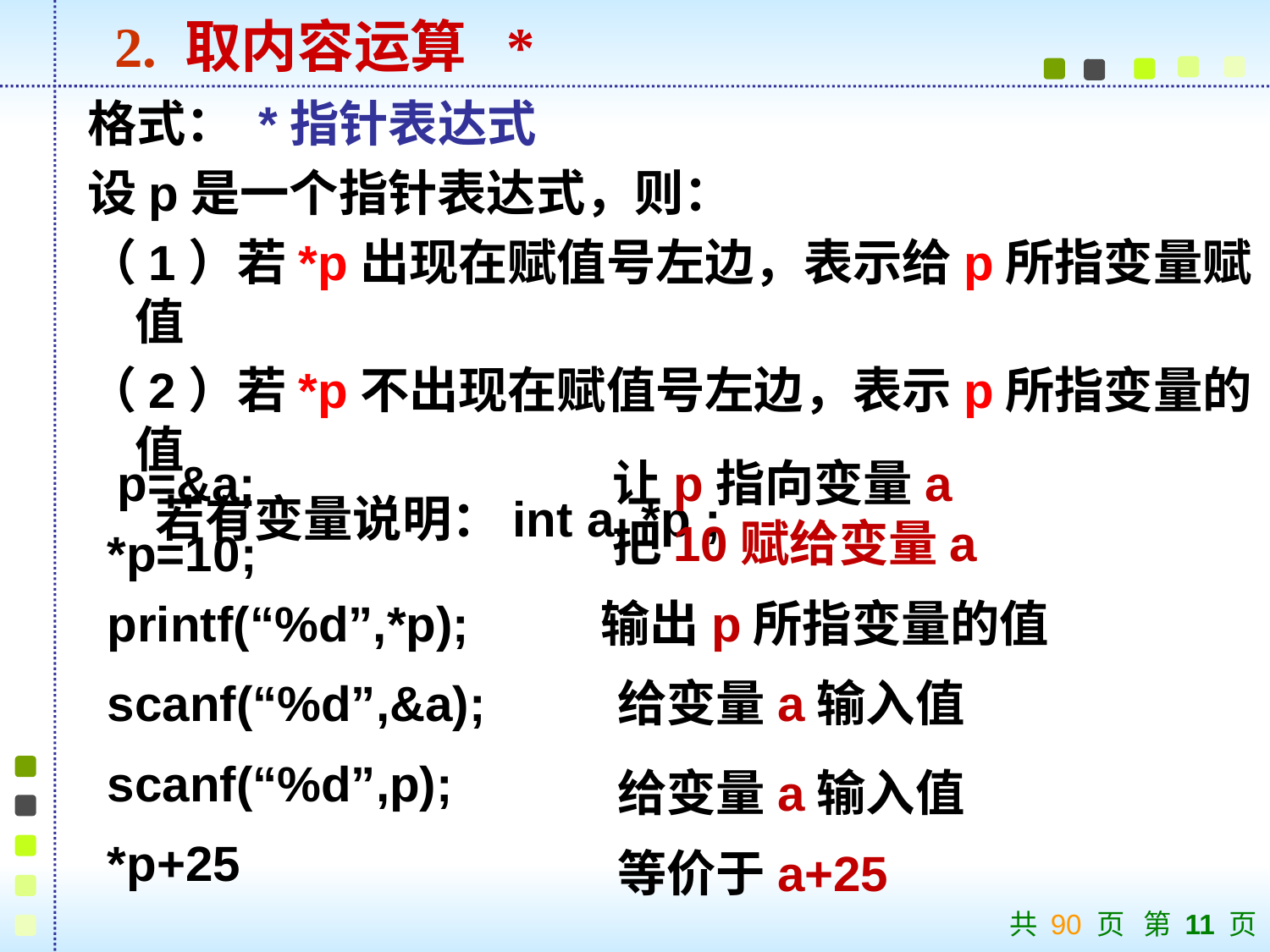

2. 取内容运算  *
格式： *指针表达式
设p是一个指针表达式，则：
（1）若*p出现在赋值号左边，表示给p所指变量赋值
（2）若*p不出现在赋值号左边，表示p所指变量的值
     若有变量说明：int a, *p ;

p=&a;
让p指向变量a
把10赋给变量a
*p=10;
printf(“%d”,*p);
输出p所指变量的值
scanf(“%d”,&a);
给变量a输入值
scanf(“%d”,p);
给变量a输入值
*p+25
等价于a+25
共 90 页   第 11 页